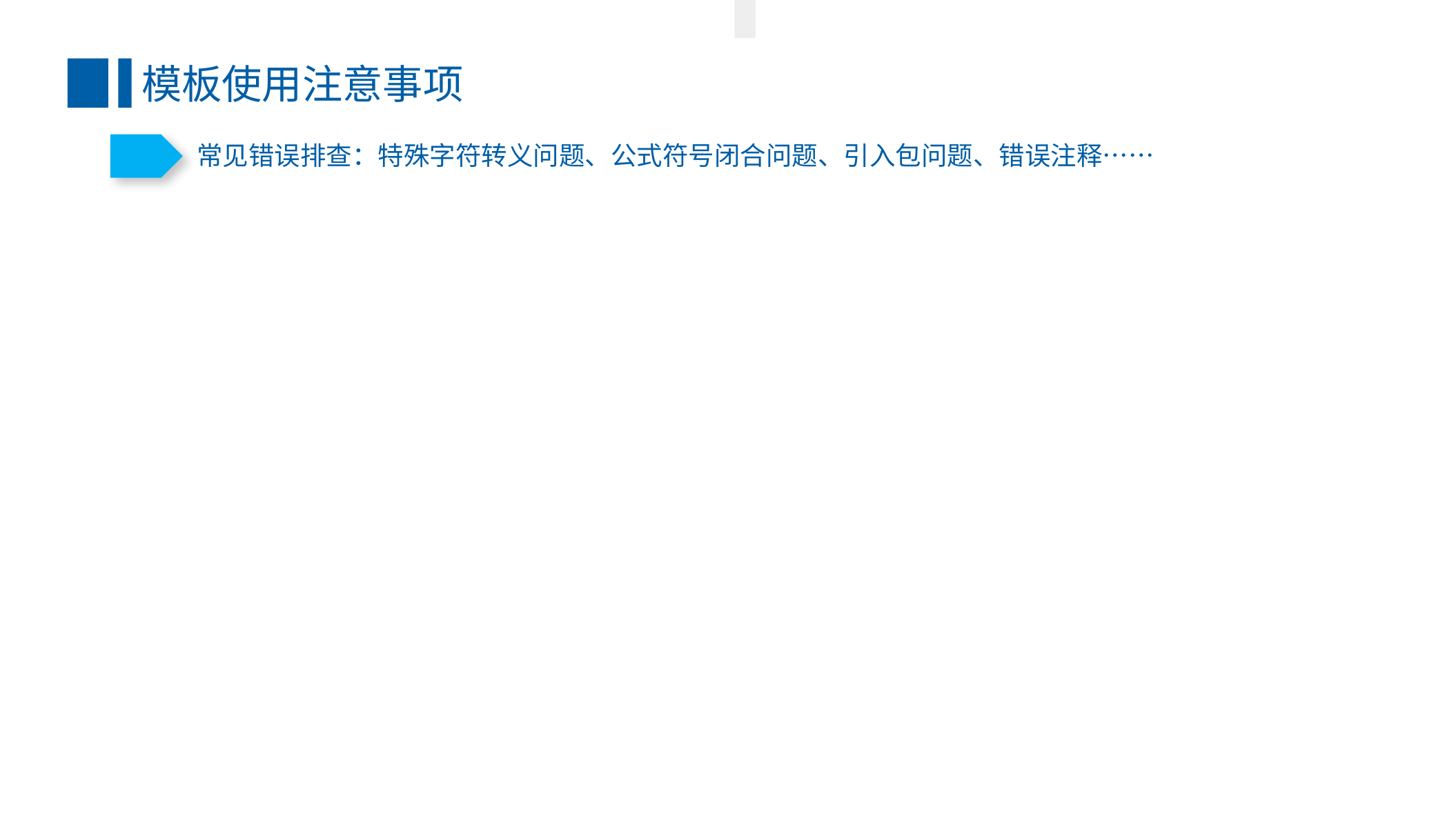

模板使用注意事项

常见错误排查：特殊字符转义问题、公式符号闭合问题、引入包问题、错误注释……